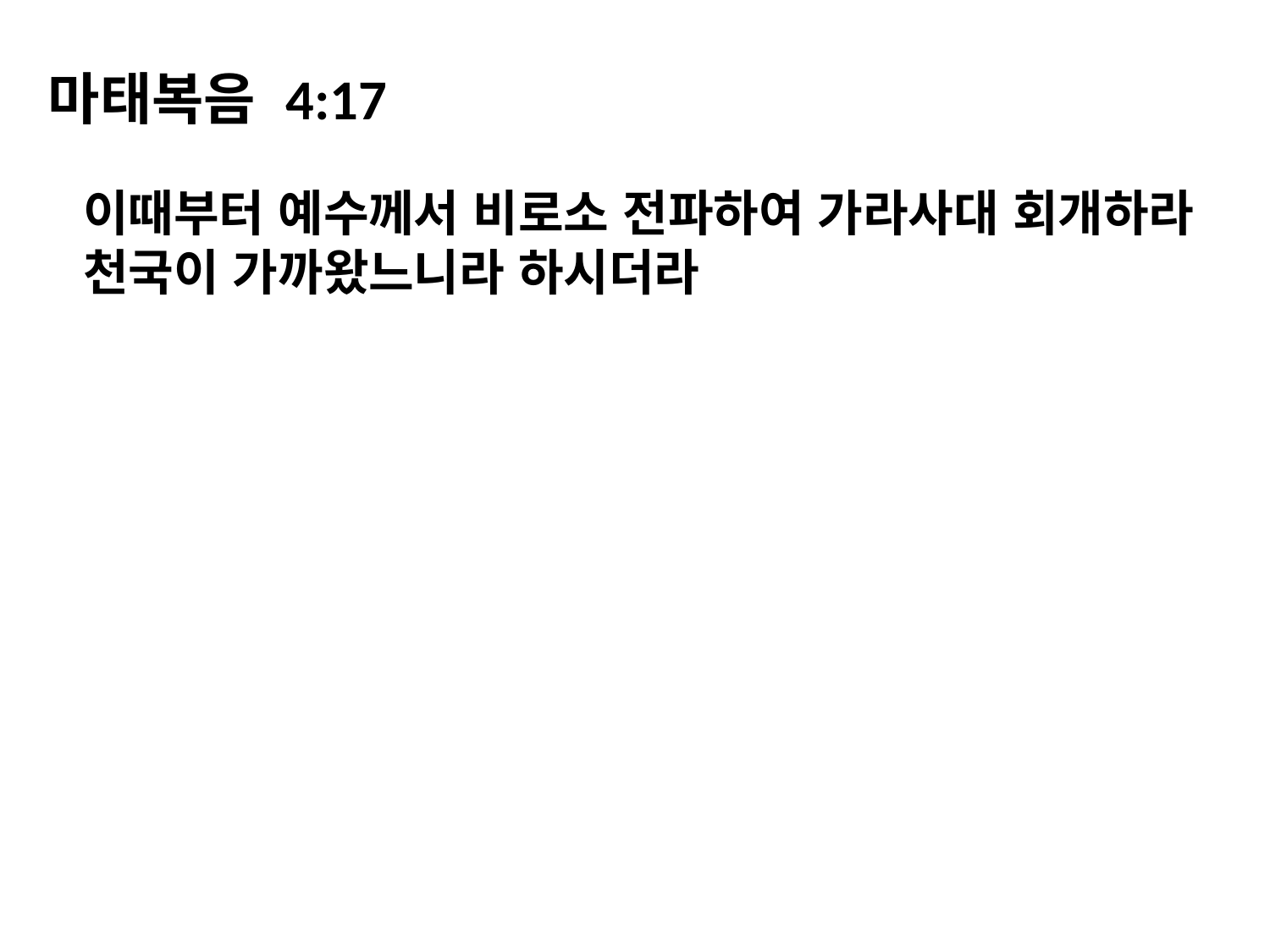

# 마태복음 4:17
이때부터 예수께서 비로소 전파하여 가라사대 회개하라 천국이 가까왔느니라 하시더라